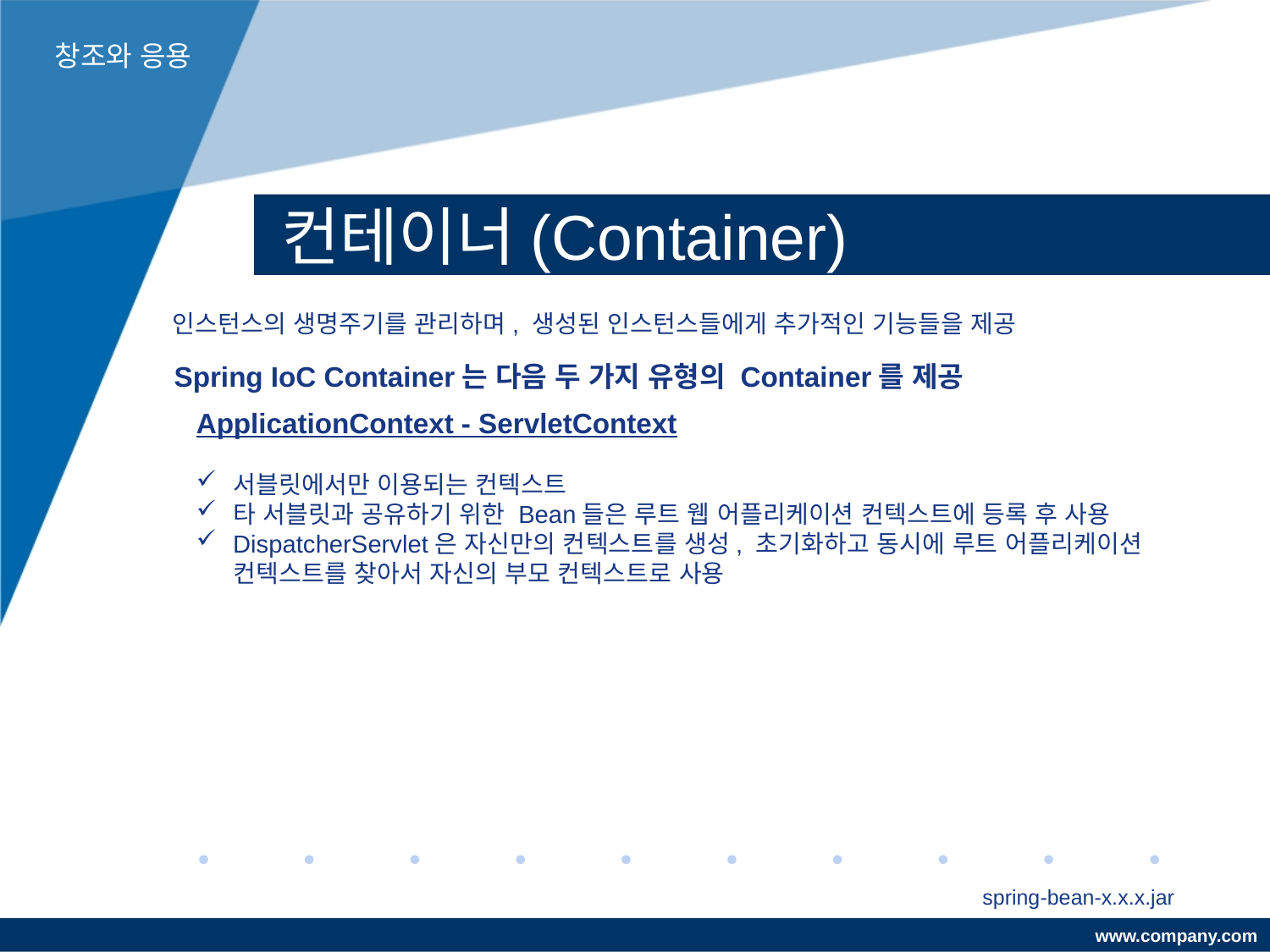

창조와 응용

# 컨테이너(Container)
인스턴스의 생명주기를 관리하며, 생성된 인스턴스들에게 추가적인 기능들을 제공
Spring IoC Container는 다음 두 가지 유형의 Container를 제공
ApplicationContext - ServletContext
서블릿에서만 이용되는 컨텍스트
타 서블릿과 공유하기 위한 Bean들은 루트 웹 어플리케이션 컨텍스트에 등록 후 사용
DispatcherServlet은 자신만의 컨텍스트를 생성, 초기화하고 동시에 루트 어플리케이션 컨텍스트를 찾아서 자신의 부모 컨텍스트로 사용
spring-bean-x.x.x.jar